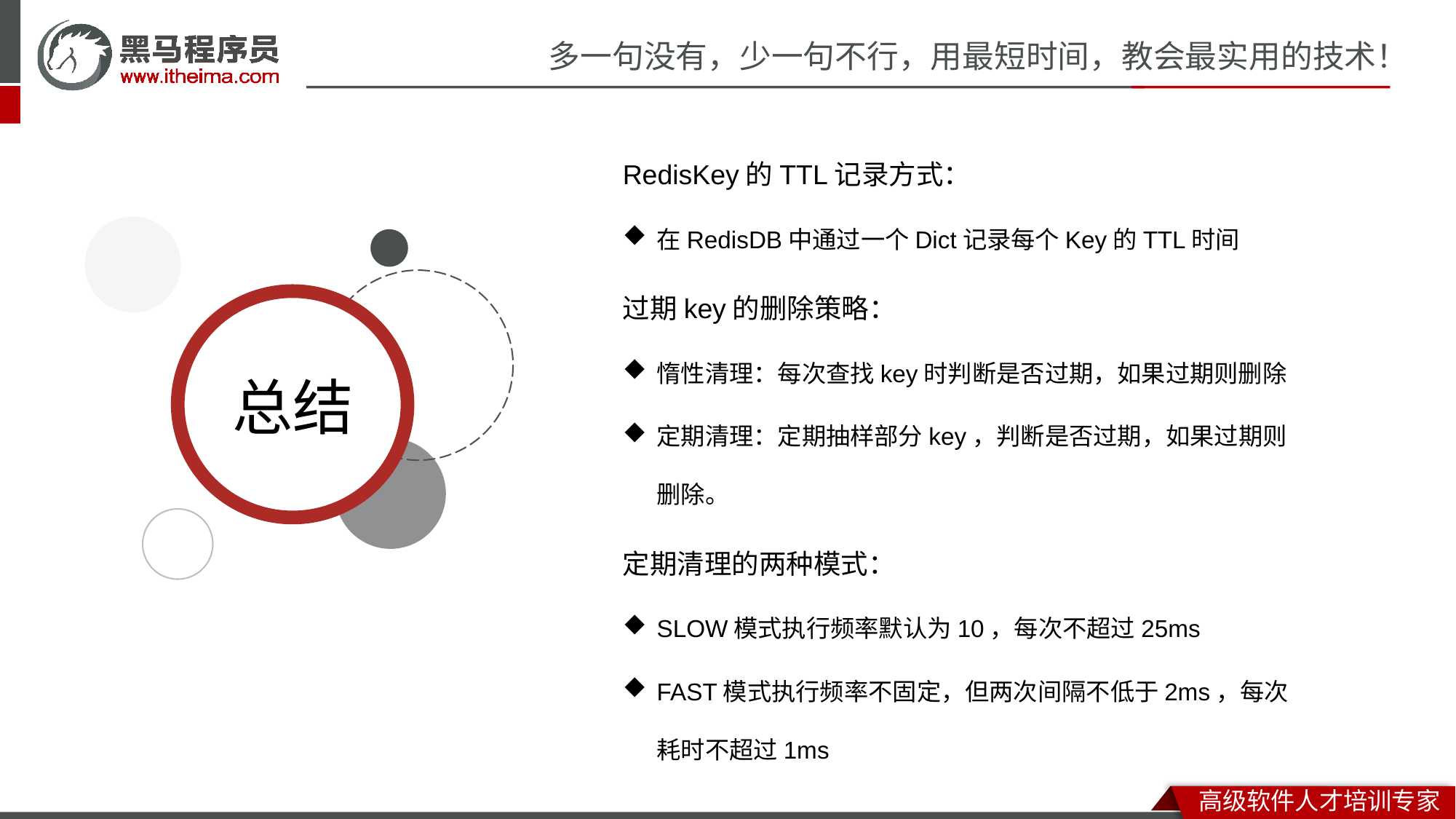

RedisKey的TTL记录方式：
在RedisDB中通过一个Dict记录每个Key的TTL时间
过期key的删除策略：
惰性清理：每次查找key时判断是否过期，如果过期则删除
定期清理：定期抽样部分key，判断是否过期，如果过期则删除。
定期清理的两种模式：
SLOW模式执行频率默认为10，每次不超过25ms
FAST模式执行频率不固定，但两次间隔不低于2ms，每次耗时不超过1ms